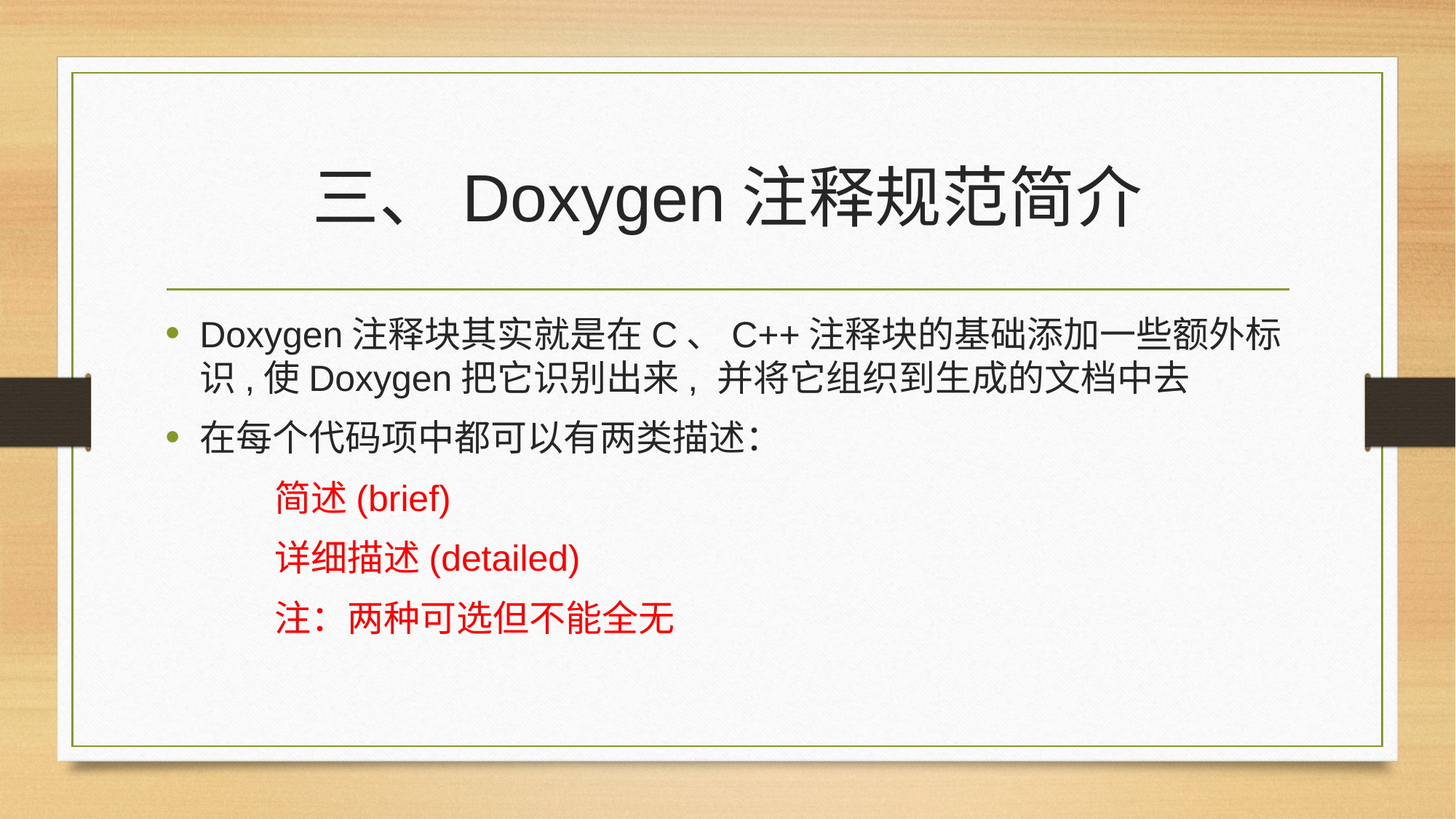

# 三、Doxygen注释规范简介
Doxygen注释块其实就是在C、C++注释块的基础添加一些额外标识,使Doxygen把它识别出来, 并将它组织到生成的文档中去
在每个代码项中都可以有两类描述：
	简述(brief)
	详细描述(detailed)
	注：两种可选但不能全无